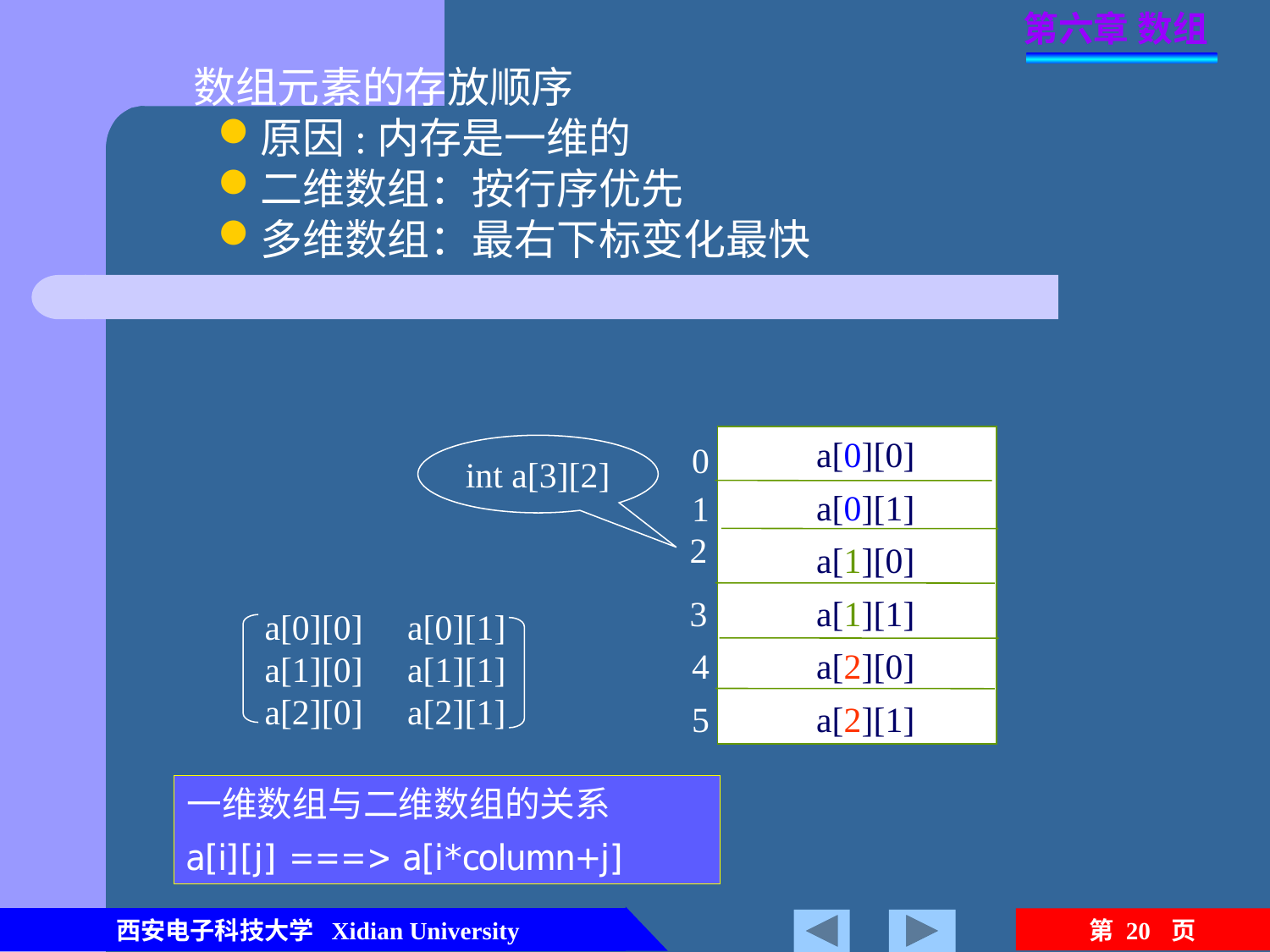

第六章 数组

数组元素的存放顺序
原因:内存是一维的
二维数组：按行序优先
多维数组：最右下标变化最快

a[0][0]
0
1
2
3
4
5
int a[3][2]
a[0][1]

a[1][0]

a[1][1]

a[2][0]

a[2][1]
a[0][0]     a[0][1]
a[1][0]     a[1][1]
a[2][0]     a[2][1]

一维数组与二维数组的关系
a[i][j] ===> a[i*column+j]